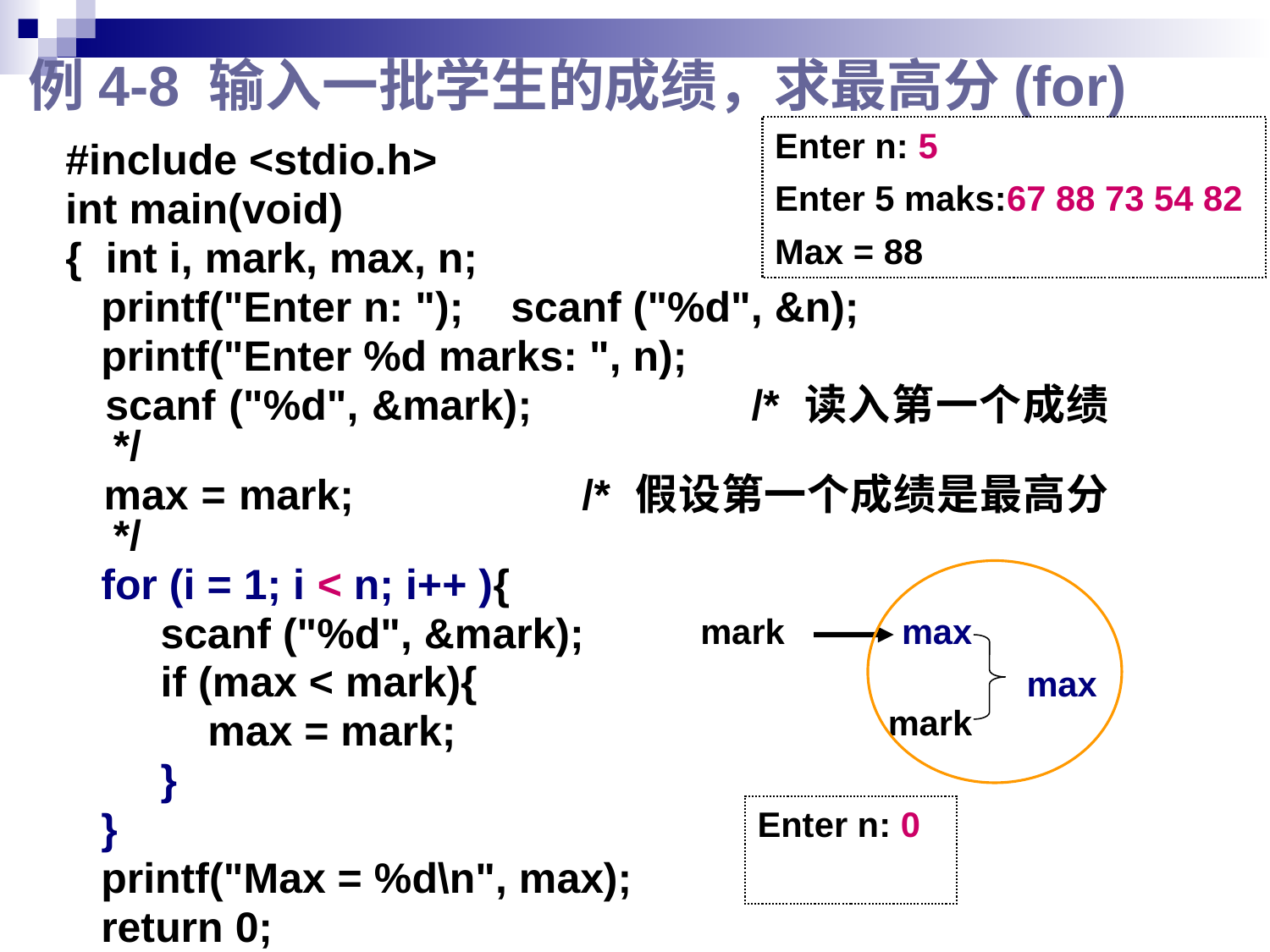

# 例4-8 输入一批学生的成绩，求最高分(for)
Enter n: 5
Enter 5 maks:67 88 73 54 82
Max = 88
#include <stdio.h>
int main(void)
{  int i, mark, max, n;
   printf("Enter n: ");    scanf ("%d", &n);
   printf("Enter %d marks: ", n);
   scanf ("%d", &mark);   	         /* 读入第一个成绩 */
   max = mark;                  /* 假设第一个成绩是最高分 */
   for (i = 1; i < n; i++ ){
        scanf ("%d", &mark);
        if (max < mark){
            max = mark;
        }
   }
   printf("Max = %d\n", max);
   return 0;
}

mark            max

max
mark
Enter n: 0